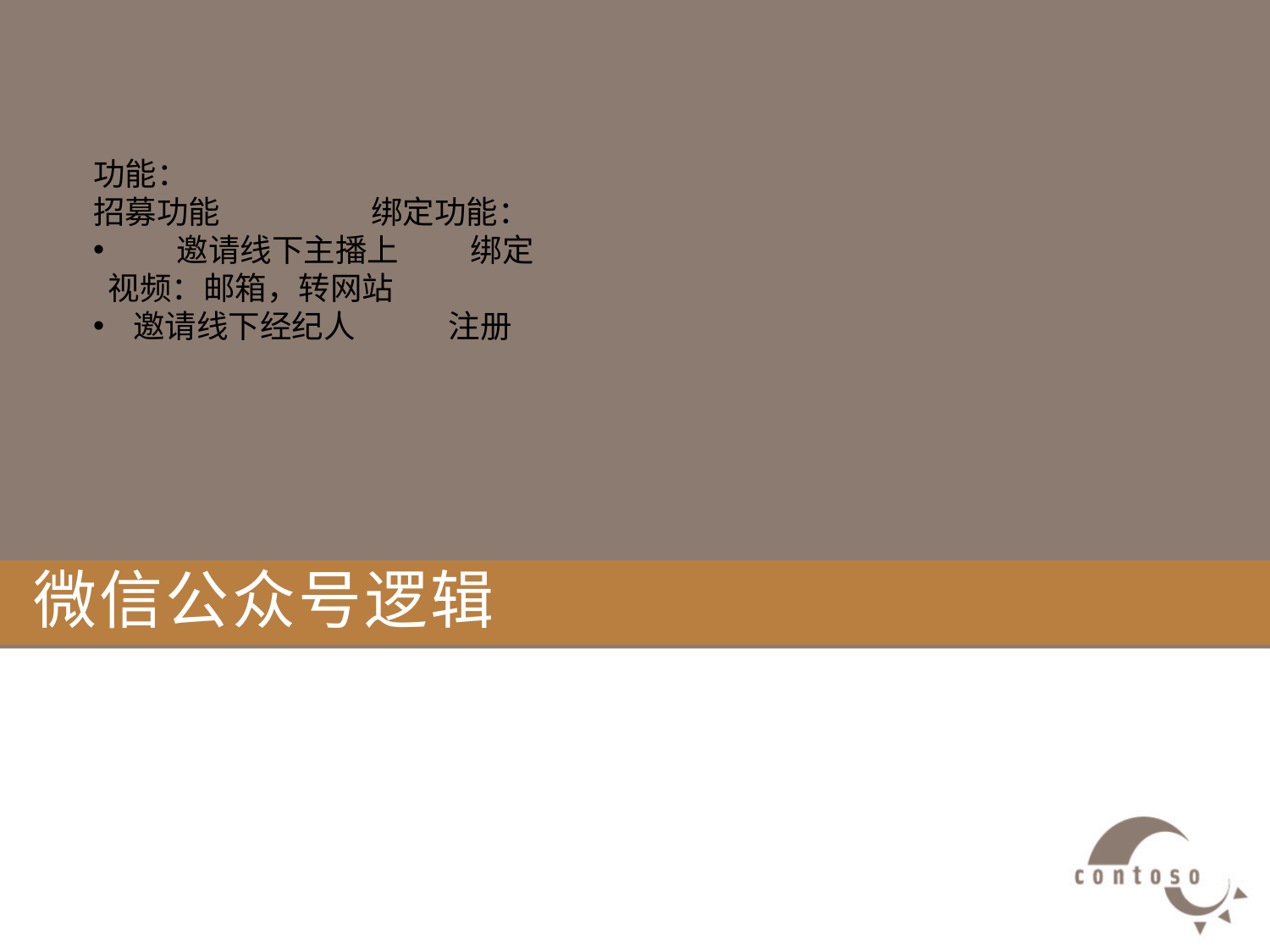

功能：
招募功能                     绑定功能：
     邀请线下主播上          绑定
 视频：邮箱，转网站
邀请线下经纪人             注册

# 微信公众号逻辑